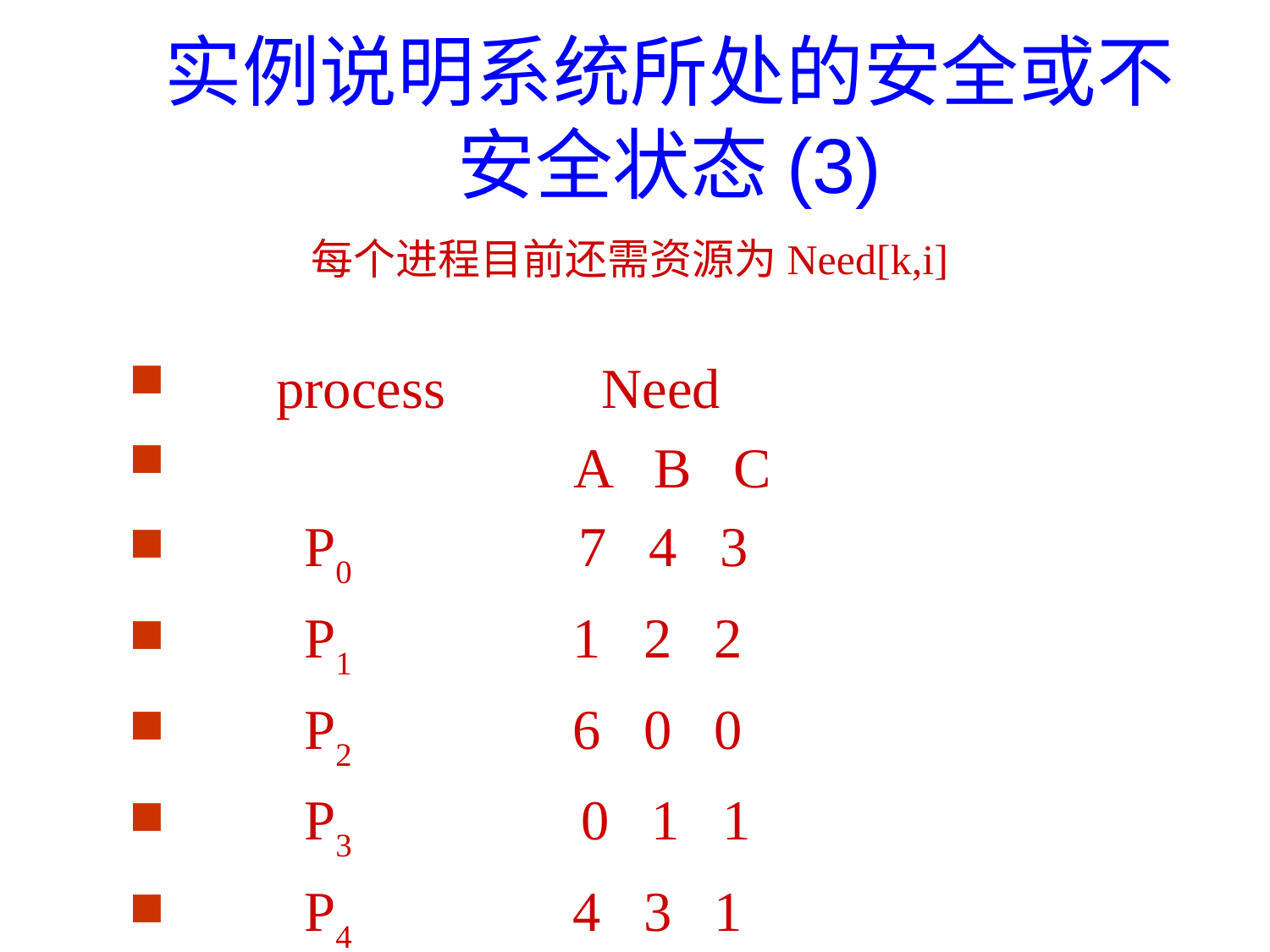

实例说明系统所处的安全或不安全状态(3)
每个进程目前还需资源为Need[k,i]
       process           Need
                            A   B   C
         P0                7   4   3
         P1                1   2   2
         P2                6   0   0
         P3                 0   1   1
         P4                4   3   1